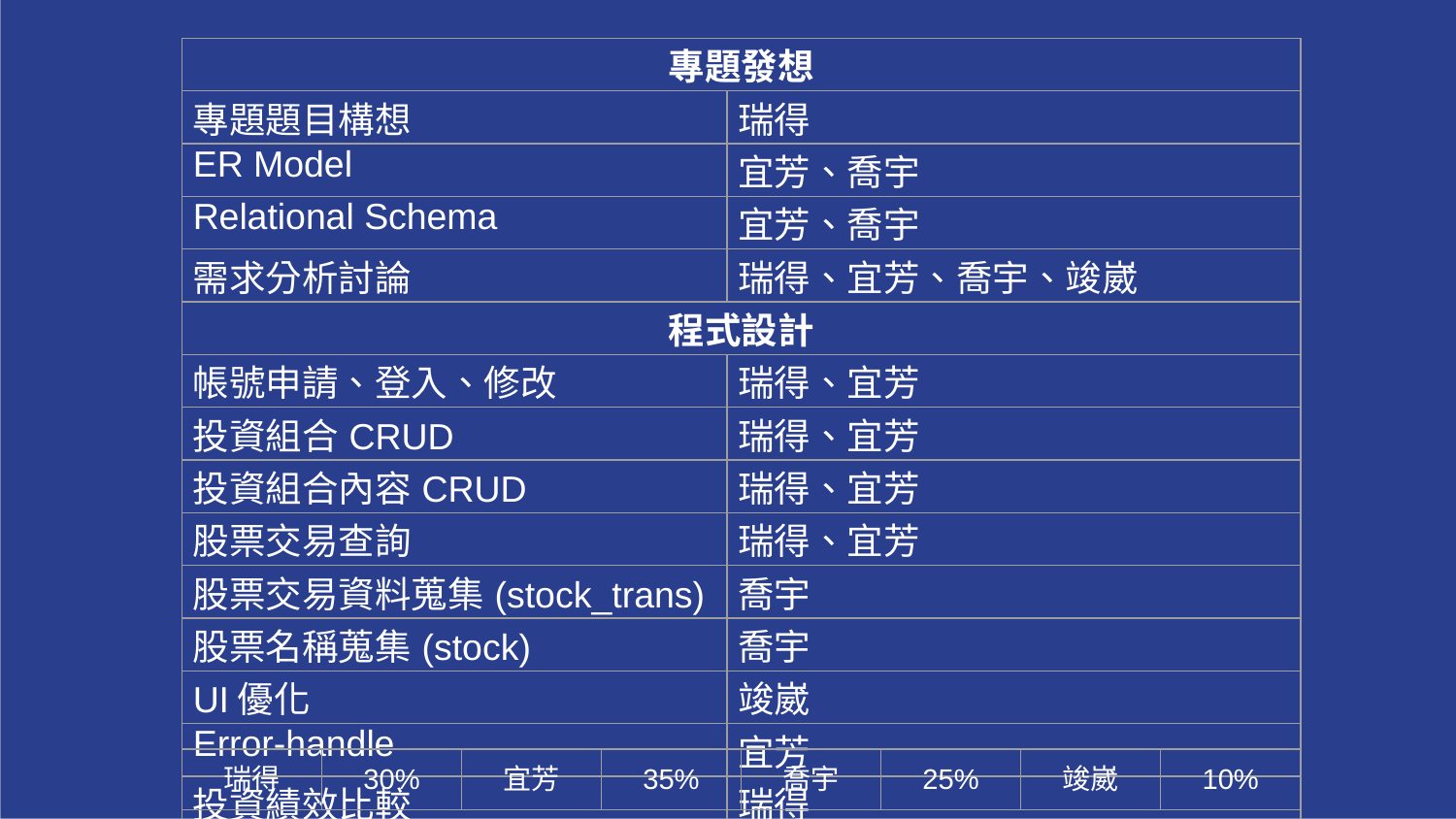

| 專題發想 |  |
| --- | --- |
| 專題題目構想 | 瑞得 |
| ER Model | 宜芳、喬宇 |
| Relational Schema | 宜芳、喬宇 |
| 需求分析討論 | 瑞得、宜芳、喬宇、竣崴 |
| 程式設計 |  |
| 帳號申請、登入、修改 | 瑞得、宜芳 |
| 投資組合CRUD | 瑞得、宜芳 |
| 投資組合內容CRUD | 瑞得、宜芳 |
| 股票交易查詢 | 瑞得、宜芳 |
| 股票交易資料蒐集(stock\_trans) | 喬宇 |
| 股票名稱蒐集(stock) | 喬宇 |
| UI優化 | 竣崴 |
| Error-handle | 宜芳 |
| 投資績效比較 | 瑞得 |
| 疊圖分析 | 瑞得、喬宇 |
| 瑞得 | 30% | 宜芳 | 35% | 喬宇 | 25% | 竣崴 | 10% |
| --- | --- | --- | --- | --- | --- | --- | --- |